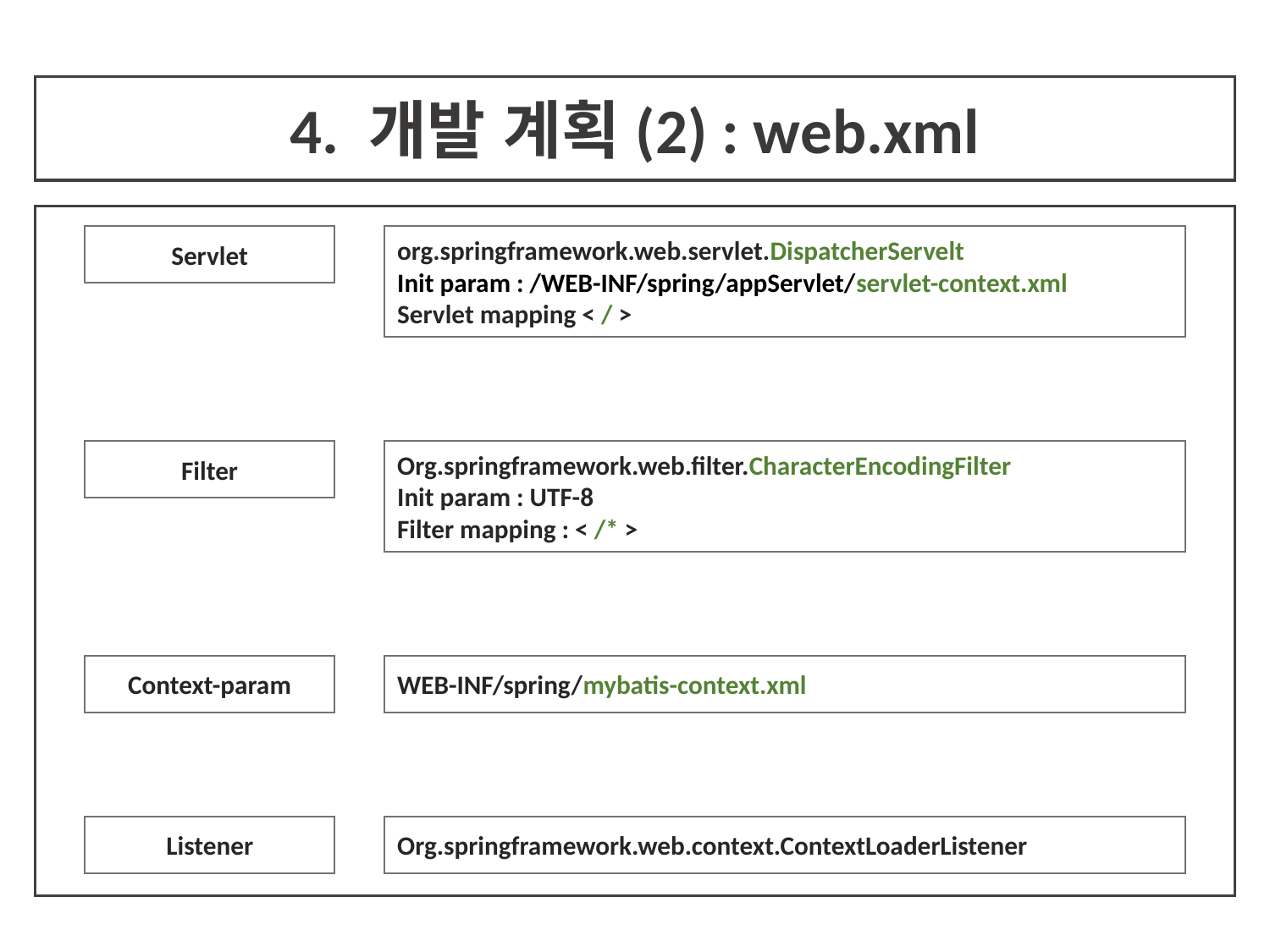

4. 개발 계획(2) : web.xml

Servlet
org.springframework.web.servlet.DispatcherServelt
Init param : /WEB-INF/spring/appServlet/servlet-context.xml
Servlet mapping < / >
Filter
Org.springframework.web.filter.CharacterEncodingFilter
Init param : UTF-8
Filter mapping : < /* >
Context-param
WEB-INF/spring/mybatis-context.xml
Listener
Org.springframework.web.context.ContextLoaderListener